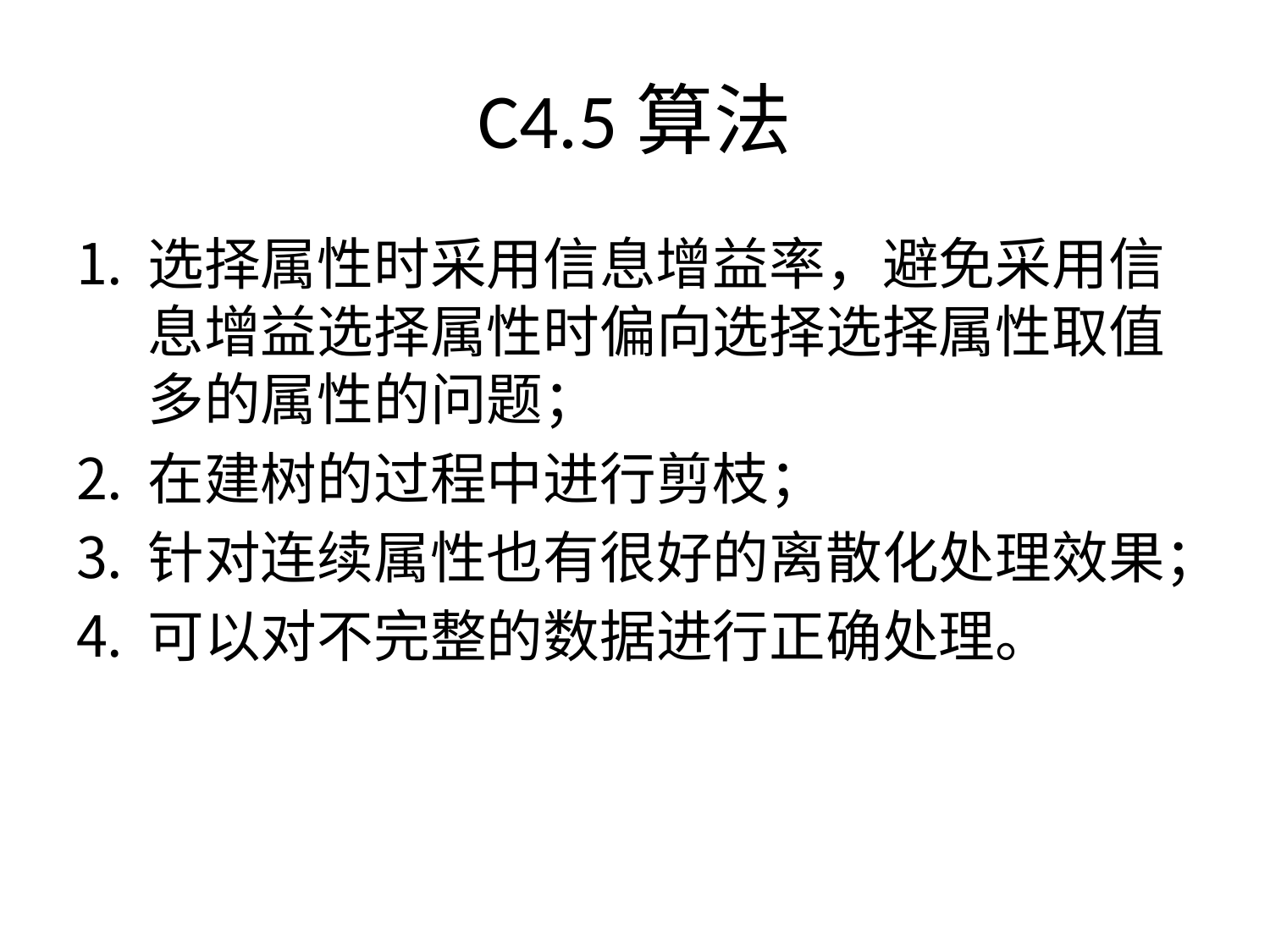

# C4.5算法
选择属性时采用信息增益率，避免采用信息增益选择属性时偏向选择选择属性取值多的属性的问题；
在建树的过程中进行剪枝；
针对连续属性也有很好的离散化处理效果；
可以对不完整的数据进行正确处理。